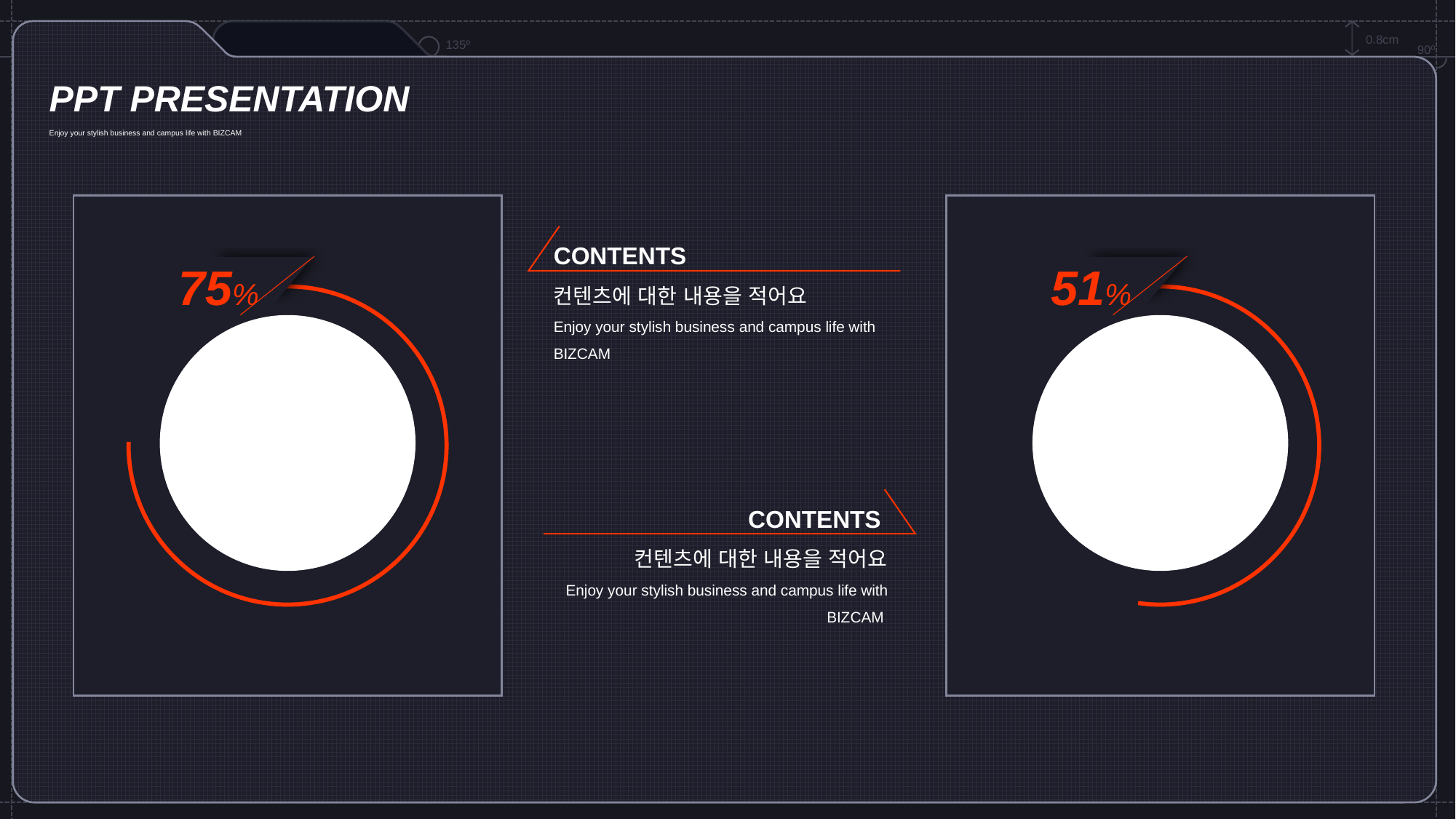

0.8cm
135º

90º

PPT PRESENTATION
Enjoy your stylish business and campus life with BIZCAM

CONTENTS
컨텐츠에 대한 내용을 적어요
Enjoy your stylish business and campus life with BIZCAM

75%
51%

CONTENTS
컨텐츠에 대한 내용을 적어요
Enjoy your stylish business and campus life with BIZCAM